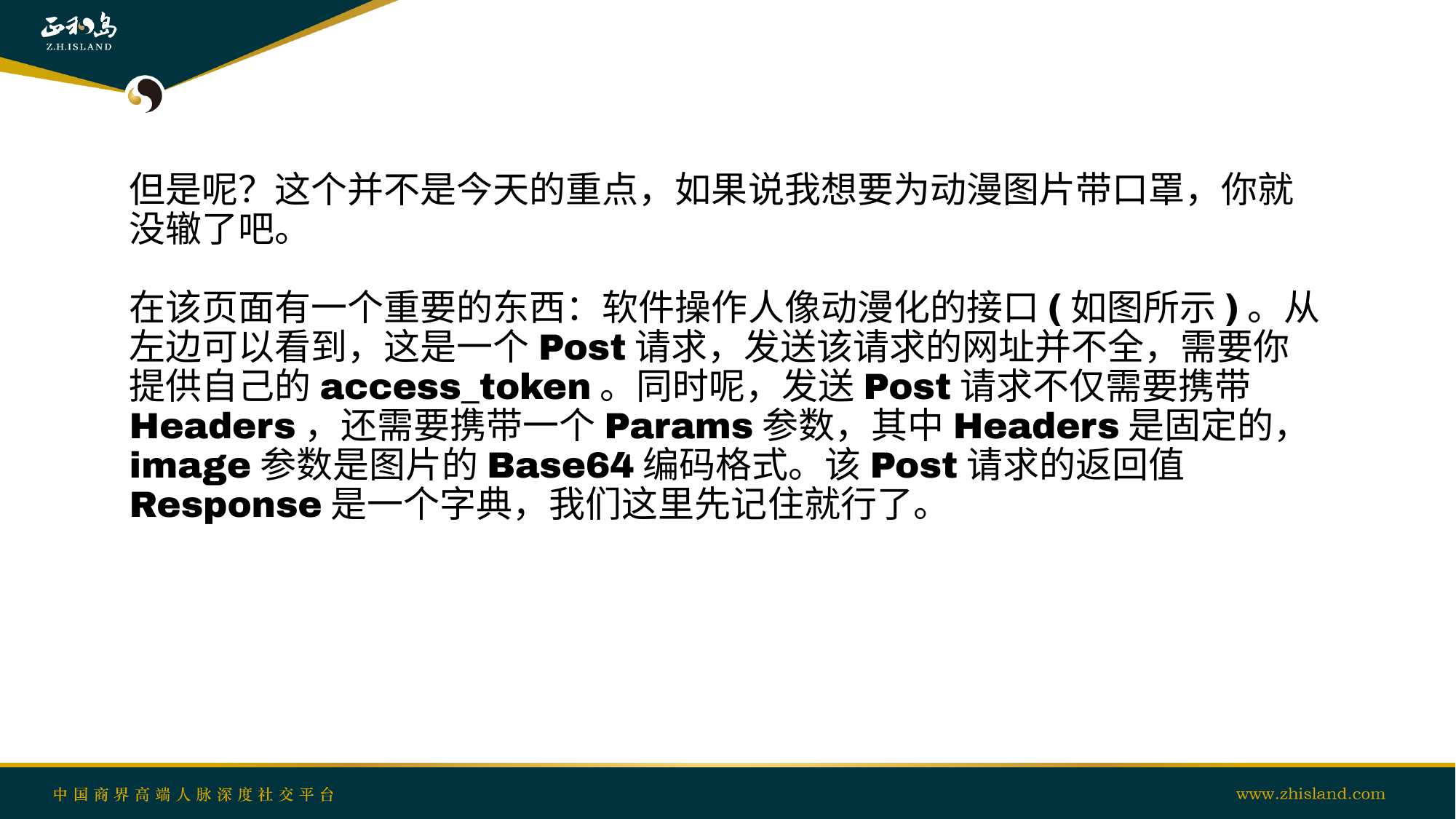

# 但是呢？这个并不是今天的重点，如果说我想要为动漫图片带口罩，你就没辙了吧。 在该页面有一个重要的东西：软件操作人像动漫化的接口(如图所示)。从左边可以看到，这是一个Post请求，发送该请求的网址并不全，需要你提供自己的access_token。同时呢，发送Post请求不仅需要携带Headers，还需要携带一个Params参数，其中Headers是固定的，image参数是图片的Base64编码格式。该Post请求的返回值Response是一个字典，我们这里先记住就行了。